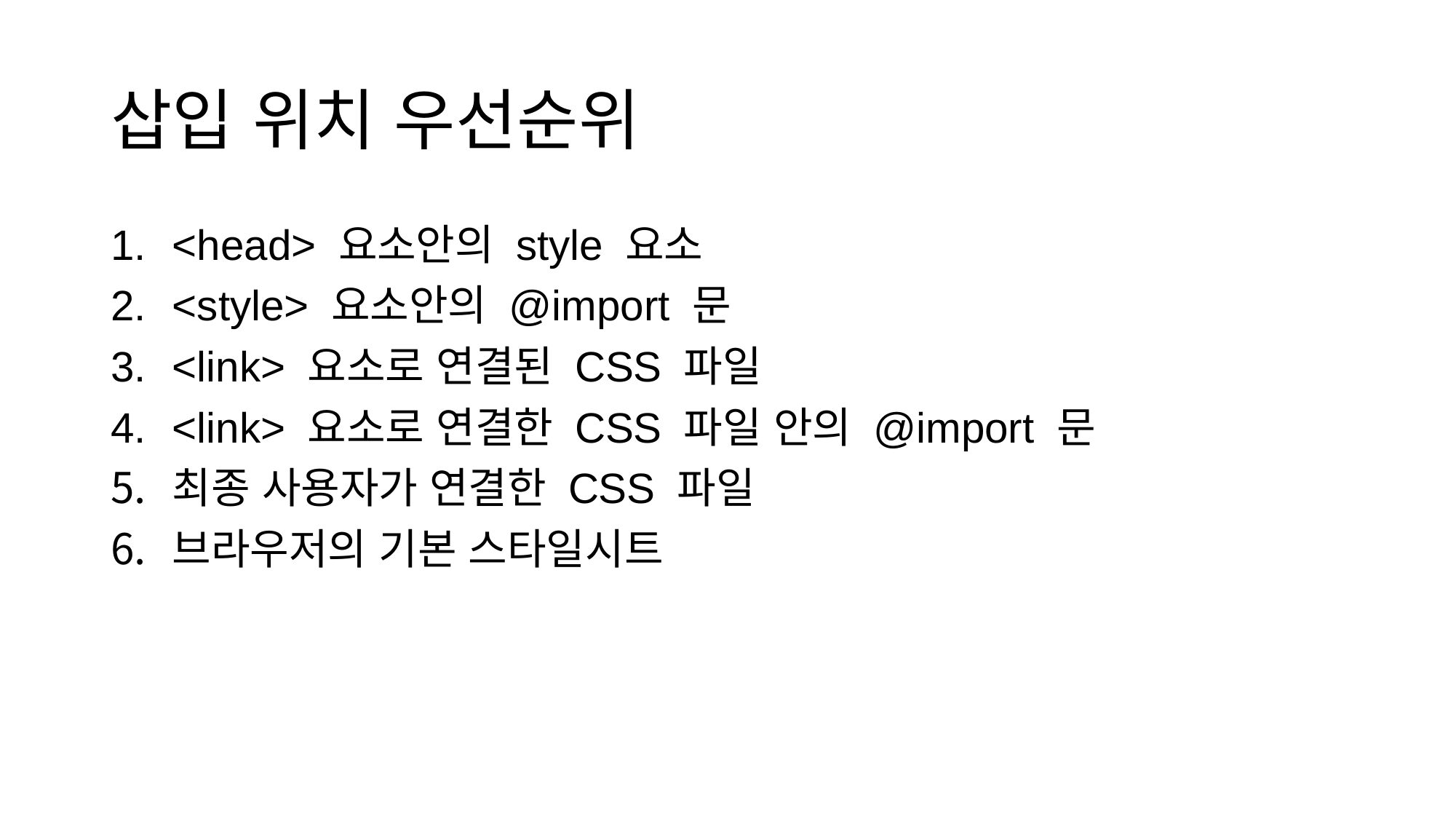

# 삽입 위치 우선순위
<head> 요소안의 style 요소
<style> 요소안의 @import 문
<link> 요소로 연결된 CSS 파일
<link> 요소로 연결한 CSS 파일 안의 @import 문
최종 사용자가 연결한 CSS 파일
브라우저의 기본 스타일시트